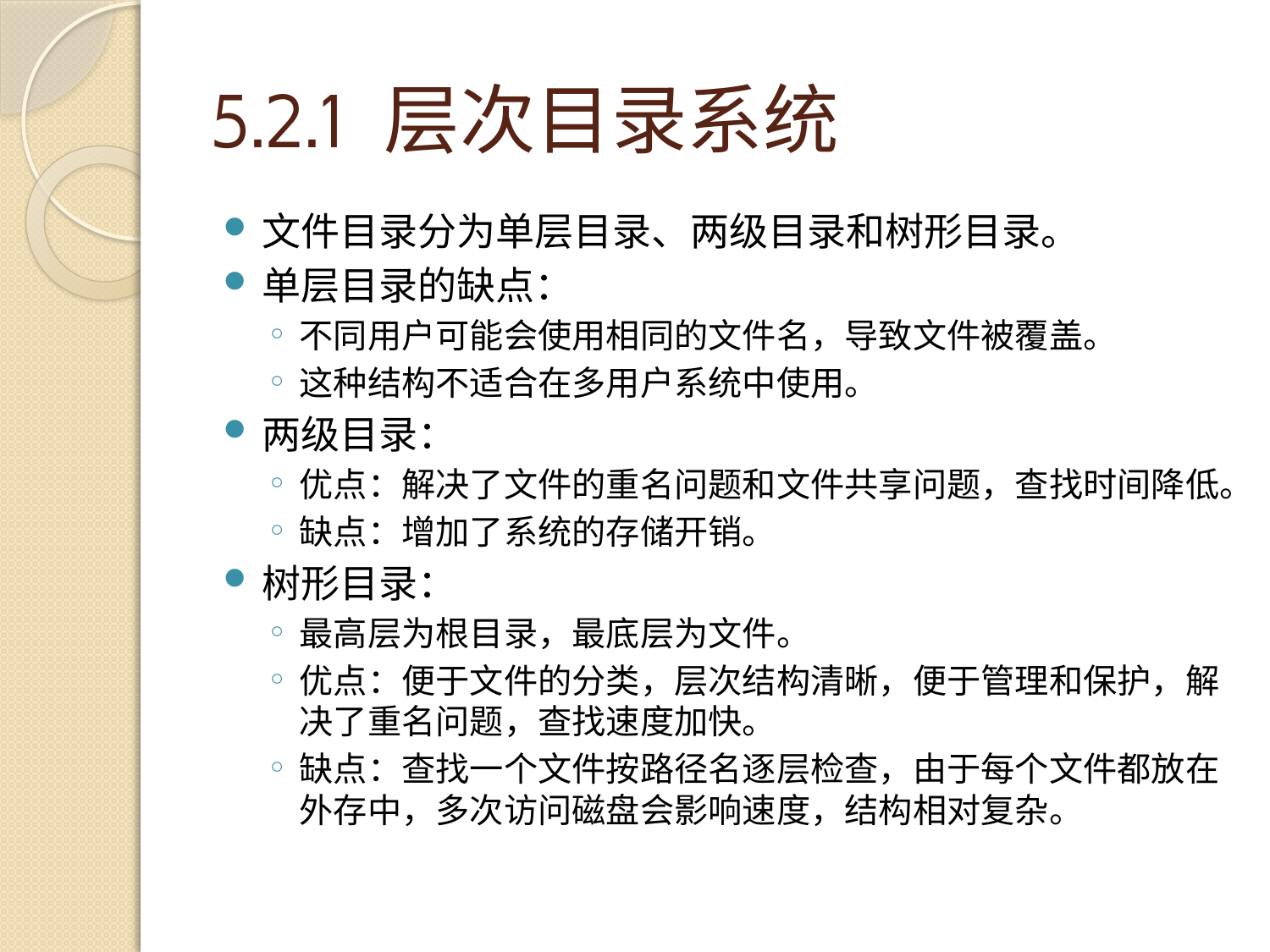

# 5.2.1 层次目录系统
文件目录分为单层目录、两级目录和树形目录。
单层目录的缺点：
不同用户可能会使用相同的文件名，导致文件被覆盖。
这种结构不适合在多用户系统中使用。
两级目录：
优点：解决了文件的重名问题和文件共享问题，查找时间降低。
缺点：增加了系统的存储开销。
树形目录：
最高层为根目录，最底层为文件。
优点：便于文件的分类，层次结构清晰，便于管理和保护，解决了重名问题，查找速度加快。
缺点：查找一个文件按路径名逐层检查，由于每个文件都放在外存中，多次访问磁盘会影响速度，结构相对复杂。